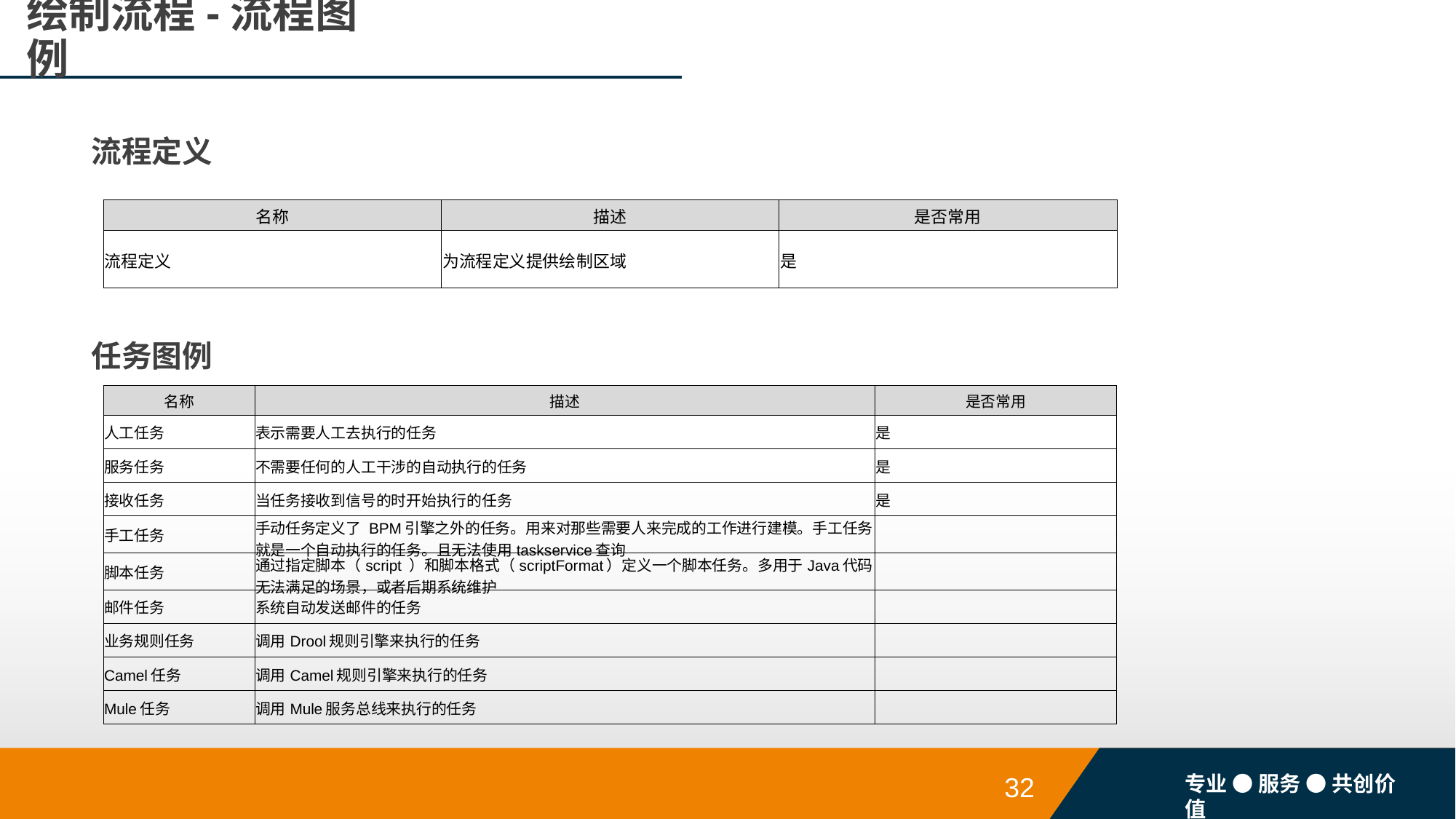

# 绘制流程-流程图例
流程定义
| 名称 | 描述 | 是否常用 |
| --- | --- | --- |
| 流程定义 | 为流程定义提供绘制区域 | 是 |
任务图例
| 名称 | 描述 | 是否常用 |
| --- | --- | --- |
| 人工任务 | 表示需要人工去执行的任务 | 是 |
| 服务任务 | 不需要任何的人工干涉的自动执行的任务 | 是 |
| 接收任务 | 当任务接收到信号的时开始执行的任务 | 是 |
| 手工任务 | 手动任务定义了 BPM引擎之外的任务。用来对那些需要人来完成的工作进行建模。手工任务就是一个自动执行的任务。且无法使用taskservice查询 |  |
| 脚本任务 | 通过指定脚本（script ）和脚本格式（scriptFormat）定义一个脚本任务。多用于Java代码无法满足的场景，或者后期系统维护 |  |
| 邮件任务 | 系统自动发送邮件的任务 |  |
| 业务规则任务 | 调用Drool规则引擎来执行的任务 |  |
| Camel任务 | 调用Camel规则引擎来执行的任务 |  |
| Mule任务 | 调用Mule服务总线来执行的任务 |  |